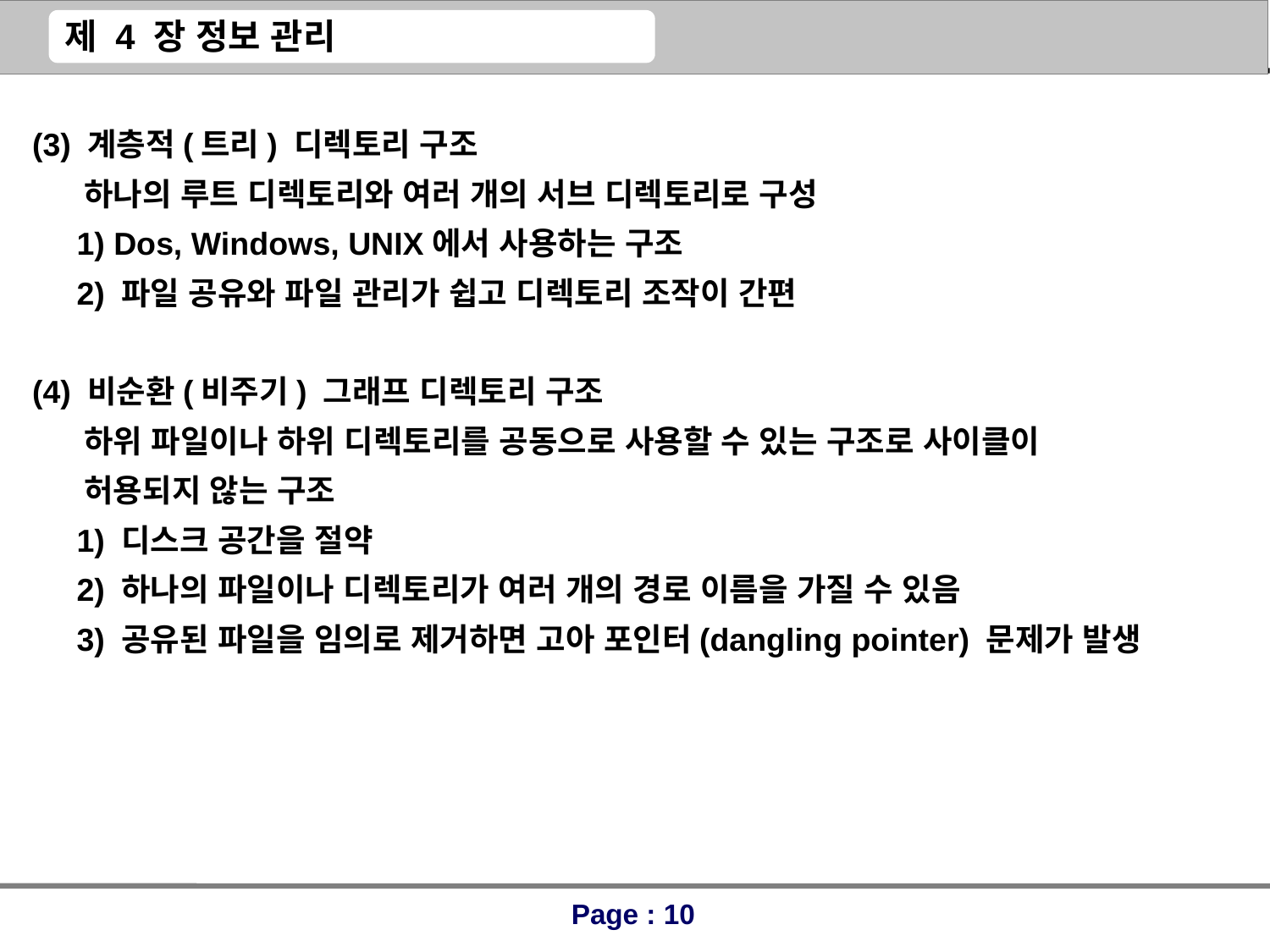

(3) 계층적(트리) 디렉토리 구조
     하나의 루트 디렉토리와 여러 개의 서브 디렉토리로 구성
     1) Dos, Windows, UNIX에서 사용하는 구조
     2) 파일 공유와 파일 관리가 쉽고 디렉토리 조작이 간편

(4) 비순환(비주기) 그래프 디렉토리 구조
     하위 파일이나 하위 디렉토리를 공동으로 사용할 수 있는 구조로 사이클이
     허용되지 않는 구조
     1) 디스크 공간을 절약
     2) 하나의 파일이나 디렉토리가 여러 개의 경로 이름을 가질 수 있음
     3) 공유된 파일을 임의로 제거하면 고아 포인터(dangling pointer) 문제가 발생
Page : 10